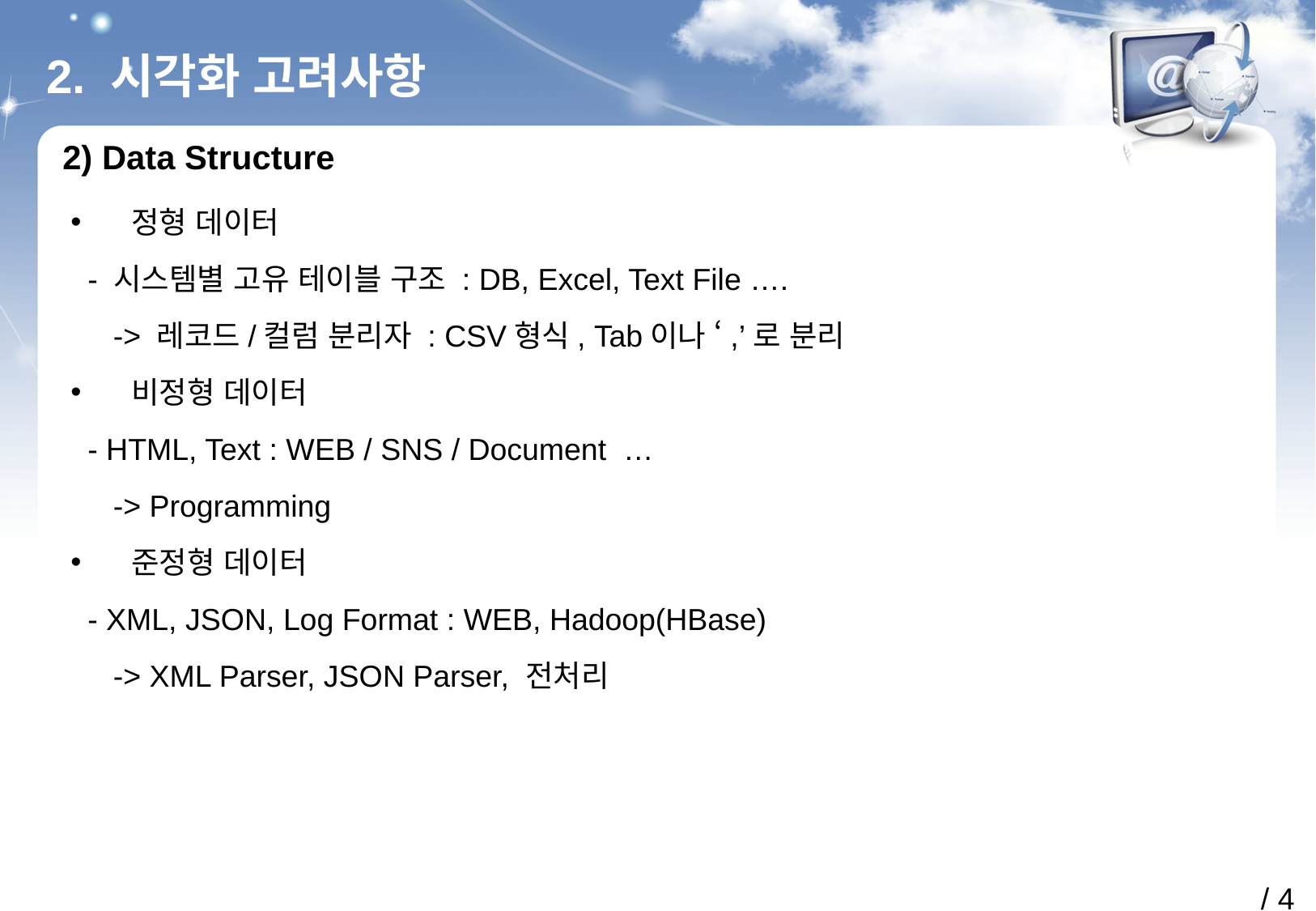

# 2. 시각화 고려사항
2) Data Structure
정형 데이터
  - 시스템별 고유 테이블 구조 : DB, Excel, Text File ….
     -> 레코드/컬럼 분리자 : CSV형식, Tab이나 ‘,’로 분리
비정형 데이터
  - HTML, Text : WEB / SNS / Document  …
     -> Programming
준정형 데이터
  - XML, JSON, Log Format : WEB, Hadoop(HBase)
     -> XML Parser, JSON Parser, 전처리
/ 4